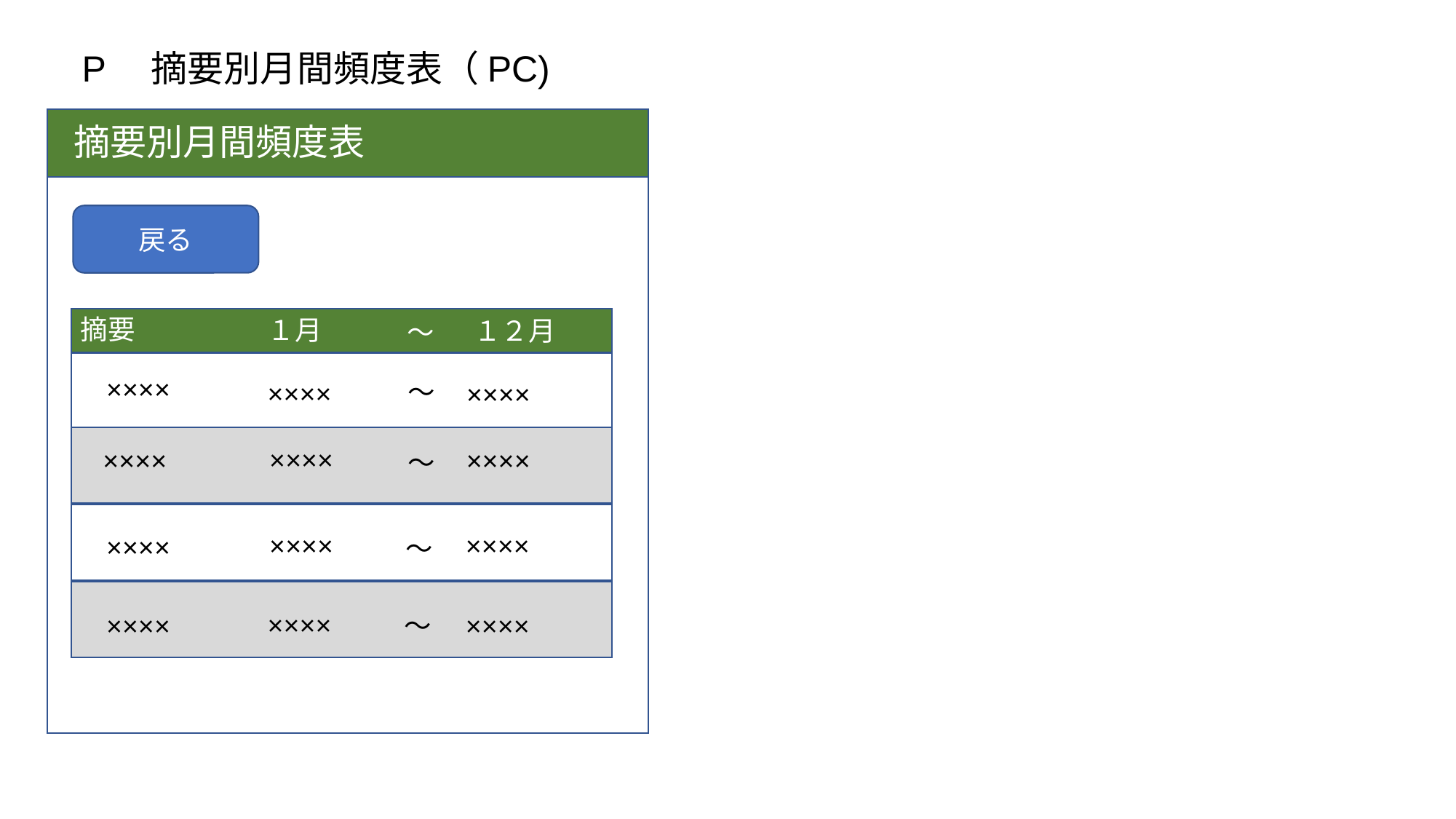

P　摘要別月間頻度表（PC)

摘要別月間頻度表
戻る
摘要
１月

１２月
～

××××
～
××××
××××

××××
××××
××××
～

××××
××××
××××
～

××××
～
××××
××××